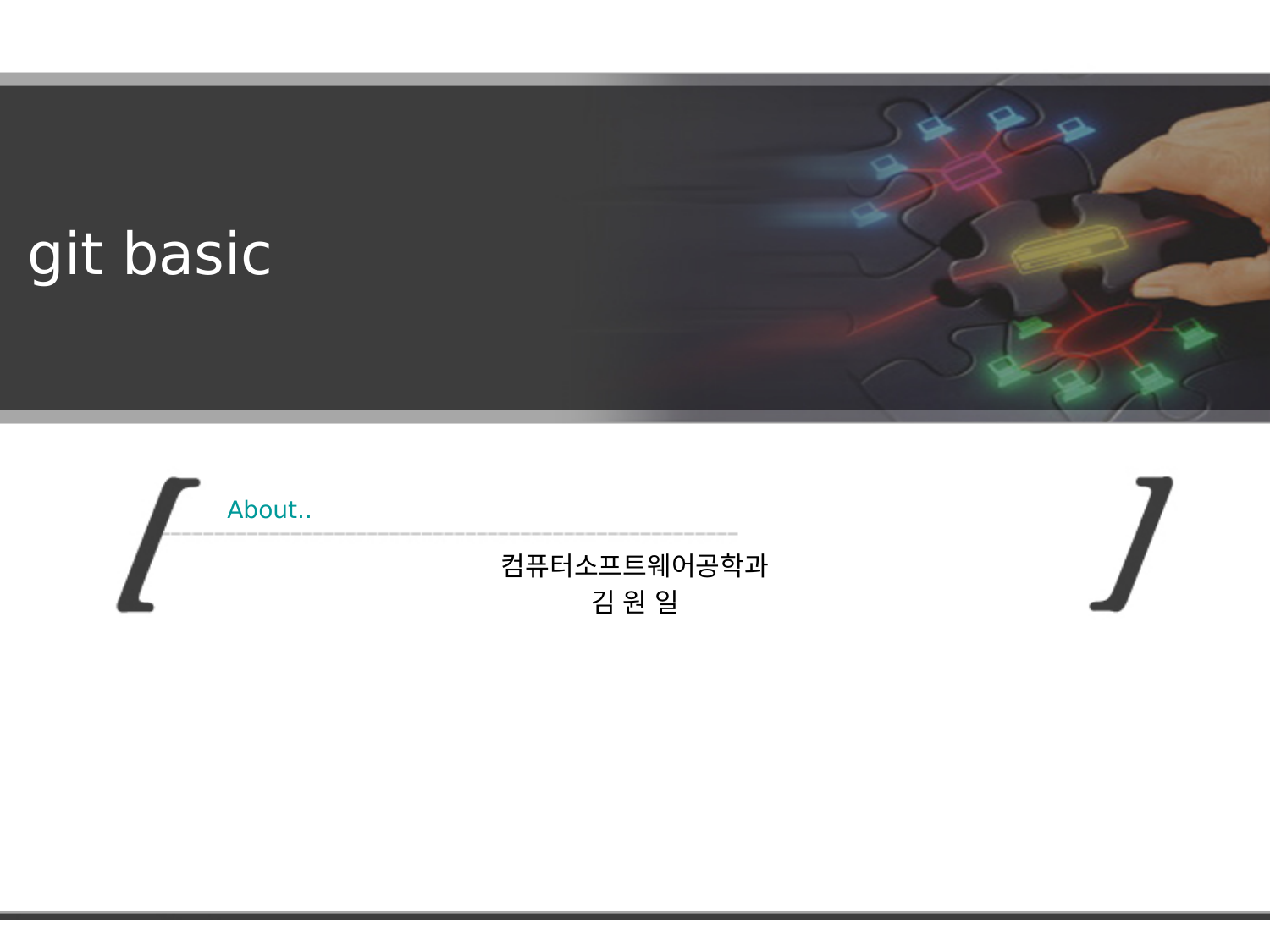

# git basic
컴퓨터소프트웨어공학과
김 원 일